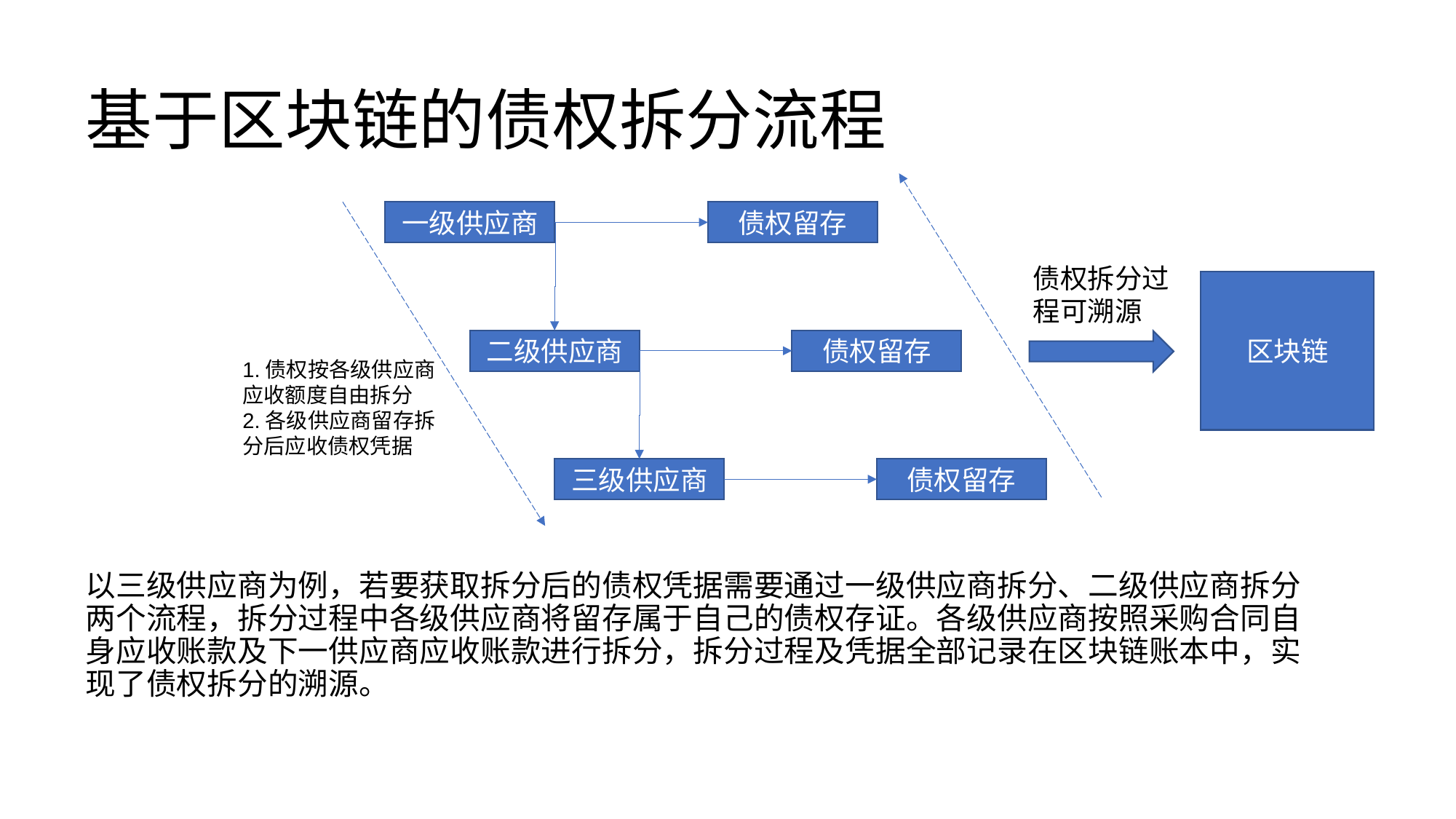

# 基于区块链的债权拆分流程
一级供应商
债权留存
债权拆分过
程可溯源
区块链
二级供应商
债权留存

1.债权按各级供应商
应收额度自由拆分
2.各级供应商留存拆
分后应收债权凭据
三级供应商
债权留存
以三级供应商为例，若要获取拆分后的债权凭据需要通过一级供应商拆分、二级供应商拆分两个流程，拆分过程中各级供应商将留存属于自己的债权存证。各级供应商按照采购合同自身应收账款及下一供应商应收账款进行拆分，拆分过程及凭据全部记录在区块链账本中，实现了债权拆分的溯源。